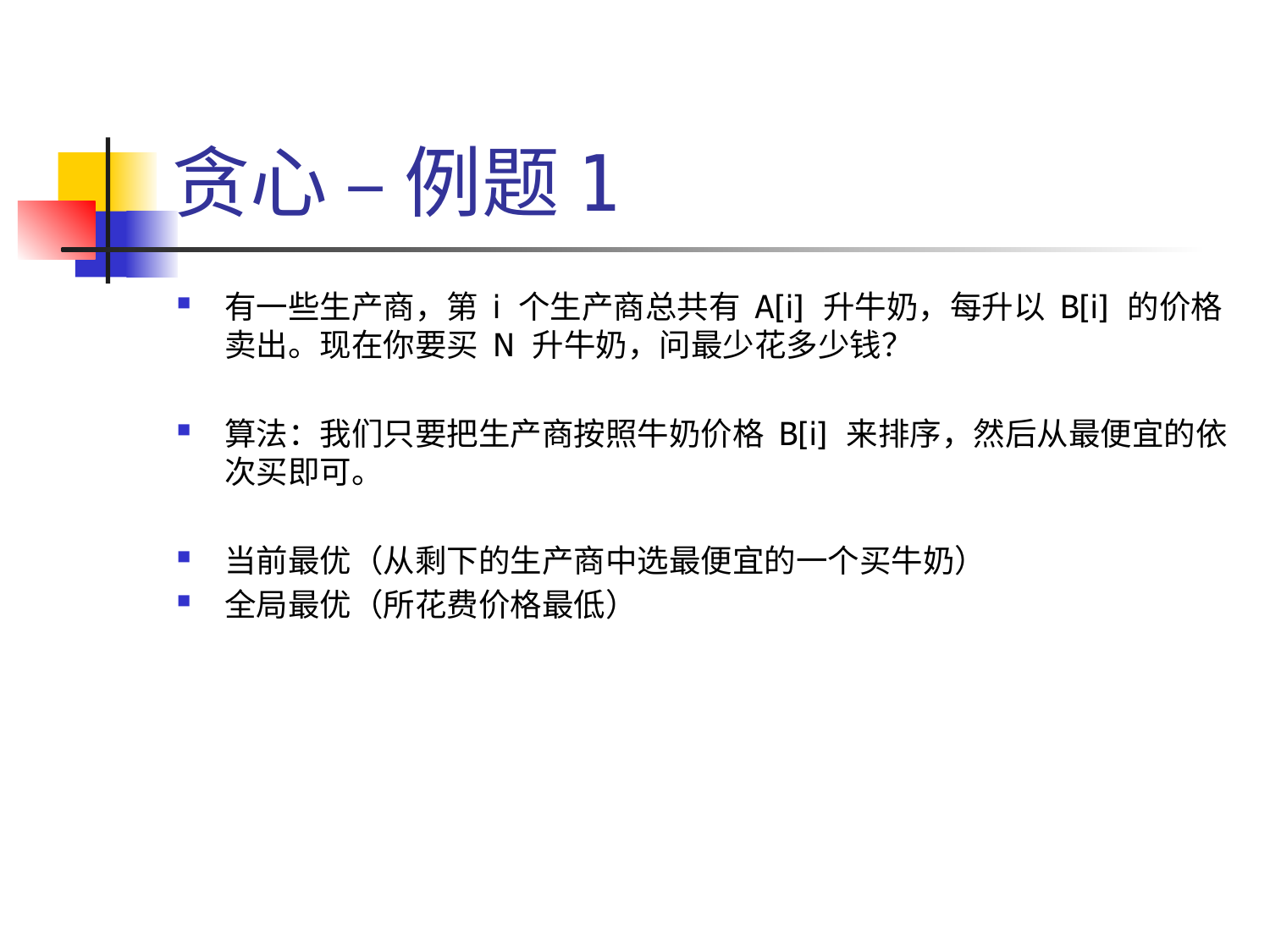

# 贪心 – 例题1
有一些生产商，第 i 个生产商总共有 A[i] 升牛奶，每升以 B[i] 的价格卖出。现在你要买 N 升牛奶，问最少花多少钱？

算法：我们只要把生产商按照牛奶价格 B[i] 来排序，然后从最便宜的依次买即可。

当前最优（从剩下的生产商中选最便宜的一个买牛奶）
全局最优（所花费价格最低）